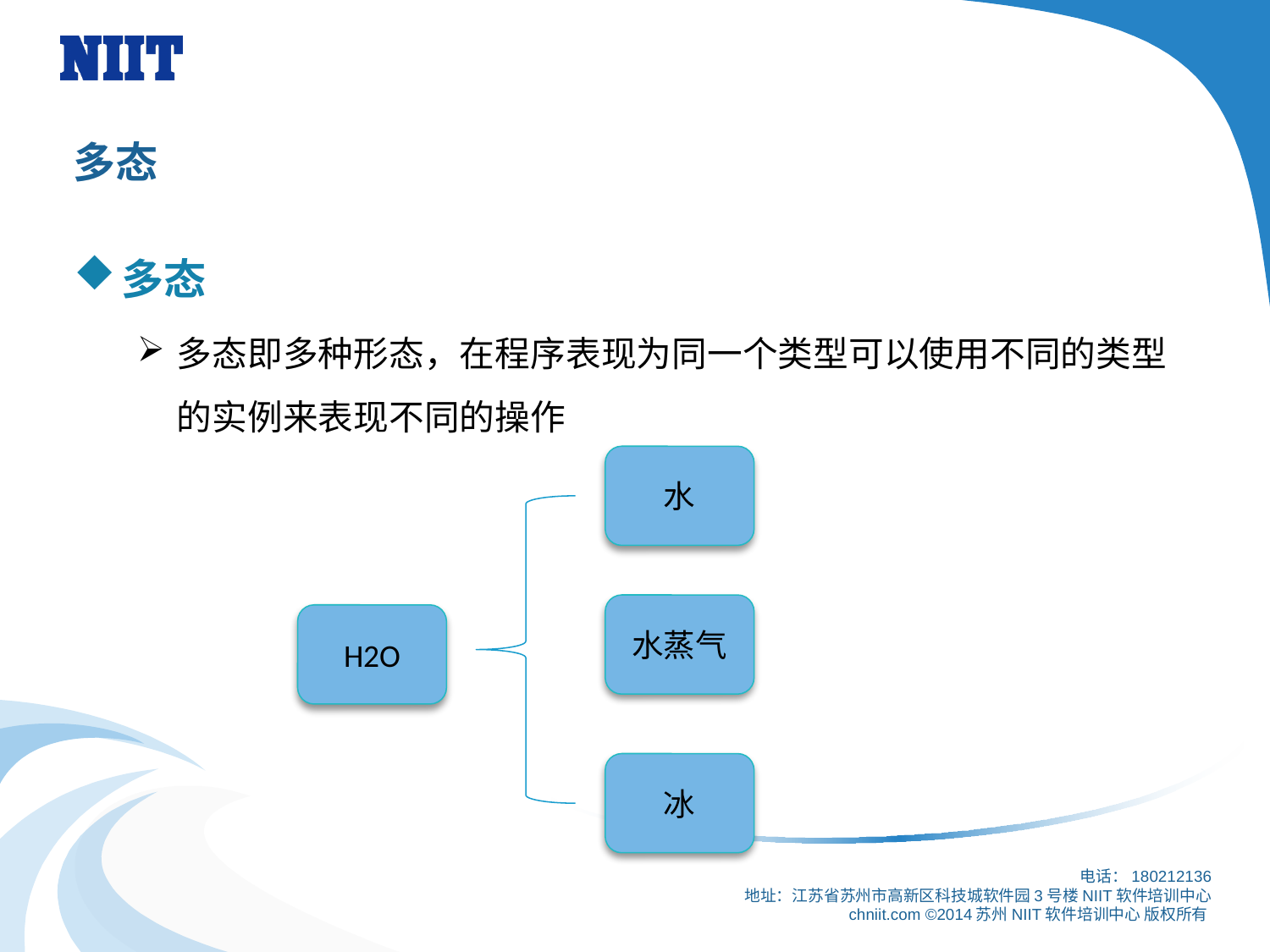

# 多态
多态
多态即多种形态，在程序表现为同一个类型可以使用不同的类型的实例来表现不同的操作
水

水蒸气
H2O
冰